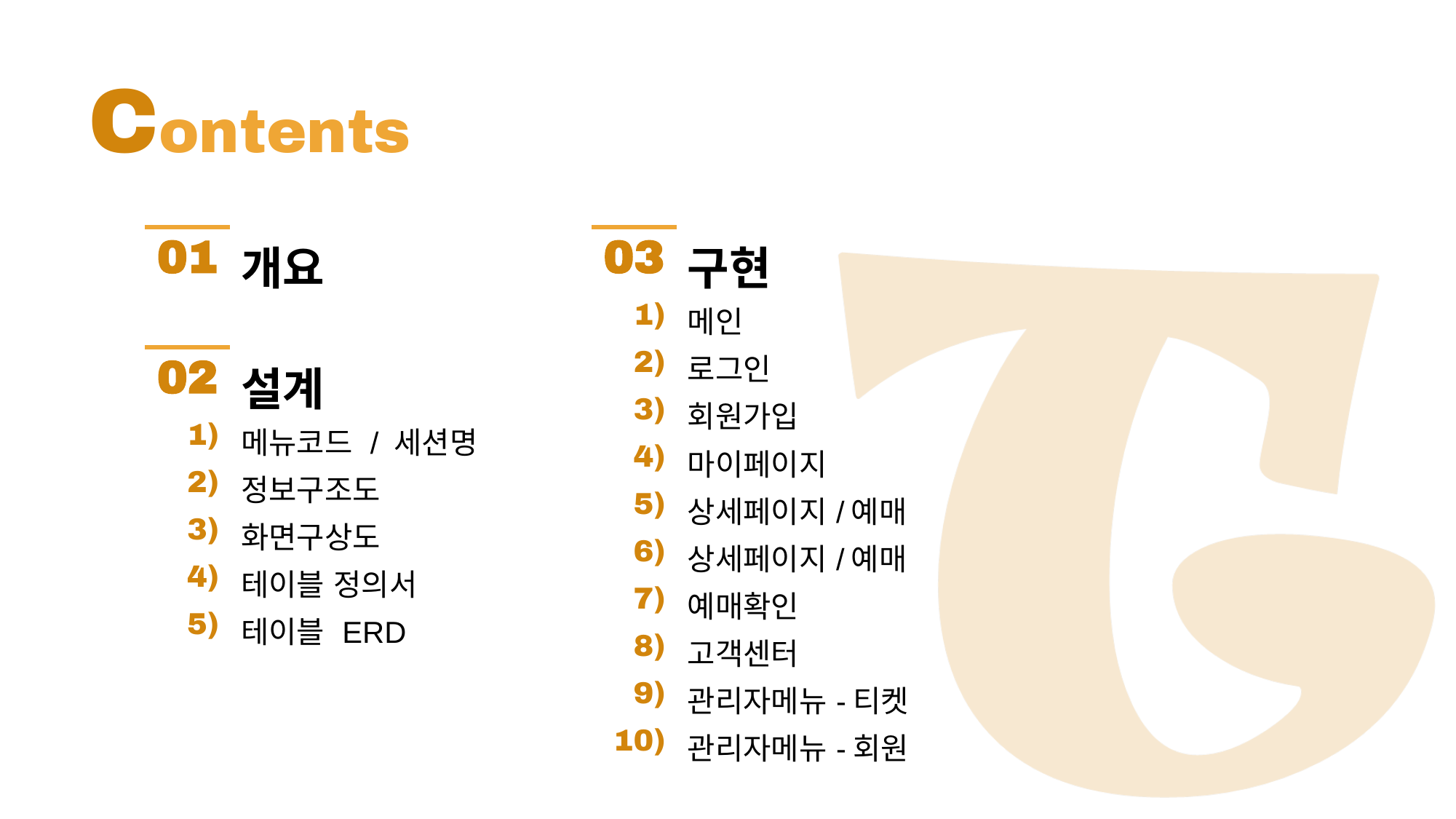

Contents
| 01 | 개요 |
| --- | --- |
| 03 | 구현 |
| --- | --- |
| 1) | 메인 |
| 2) | 로그인 |
| 3) | 회원가입 |
| 4) | 마이페이지 |
| 5) | 상세페이지/예매 |
| 6) | 상세페이지/예매 |
| 7) | 예매확인 |
| 8) | 고객센터 |
| 9) | 관리자메뉴-티켓 |
| 10) | 관리자메뉴-회원 |
| 02 | 설계 |
| --- | --- |
| 1) | 메뉴코드 / 세션명 |
| 2) | 정보구조도 |
| 3) | 화면구상도 |
| 4) | 테이블 정의서 |
| 5) | 테이블 ERD |